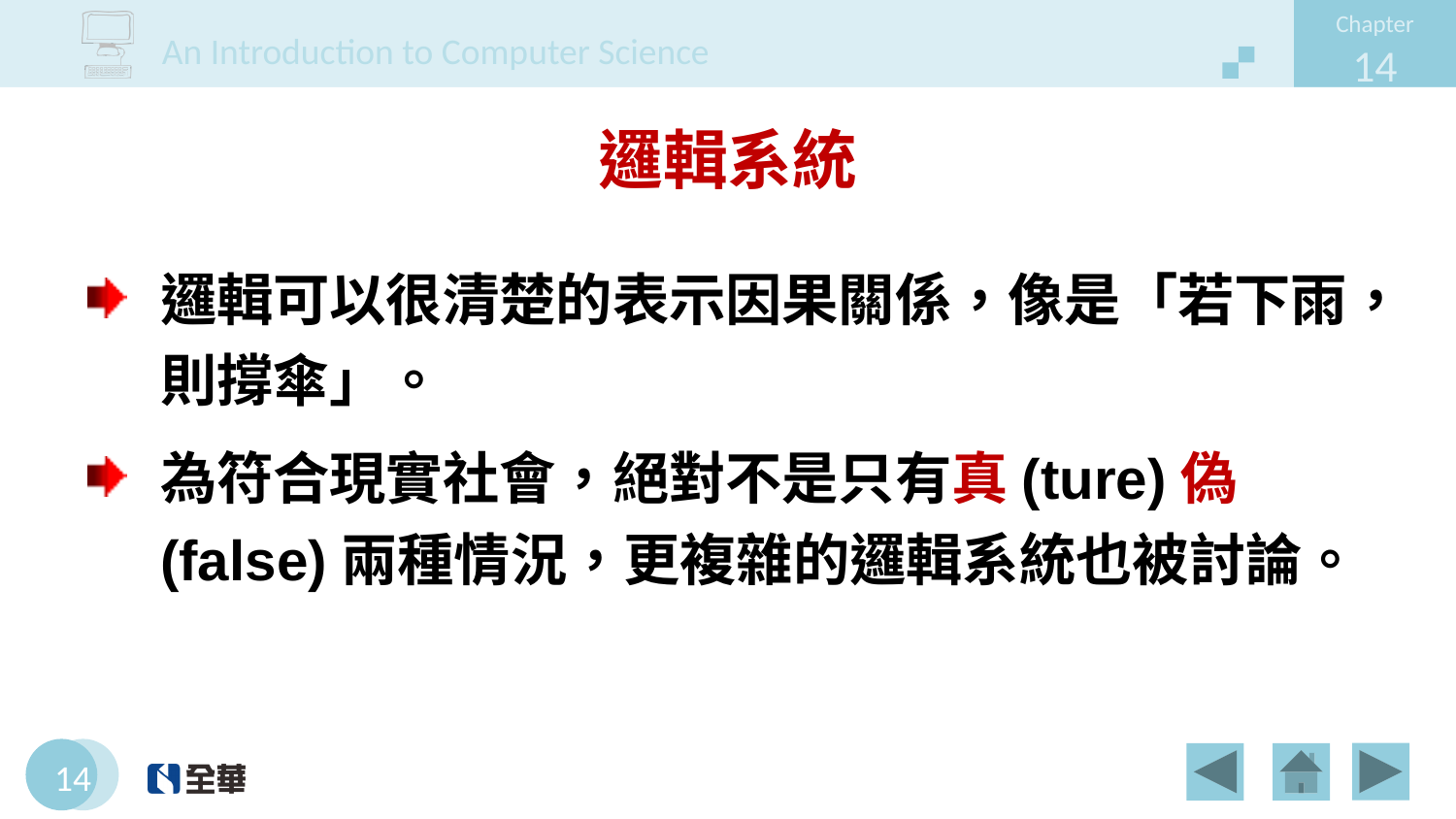

# 邏輯系統
邏輯可以很清楚的表示因果關係，像是「若下雨，則撐傘」。
為符合現實社會，絕對不是只有真(ture)偽(false)兩種情況，更複雜的邏輯系統也被討論。